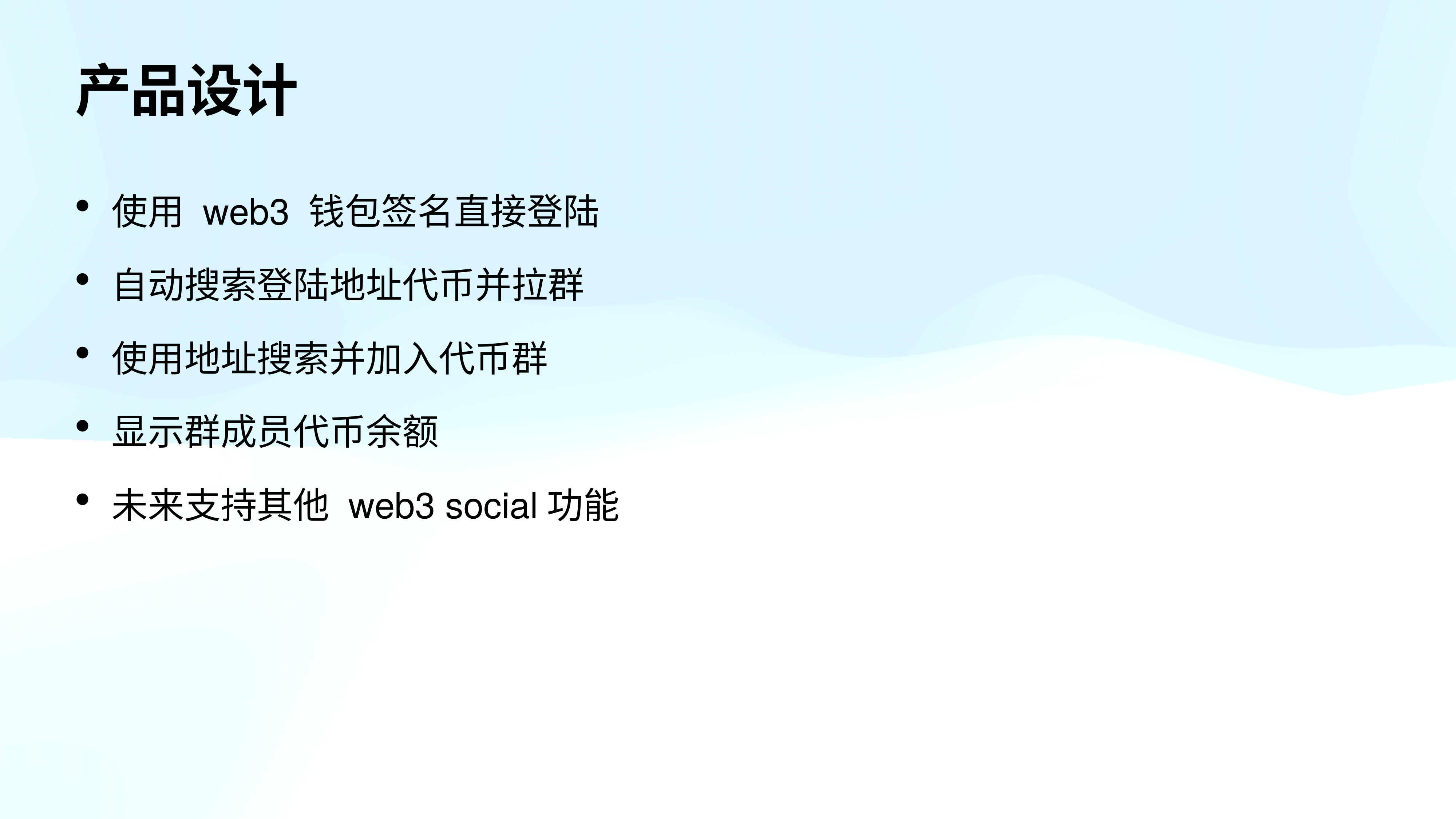

# 产品设计
使用 web3 钱包签名直接登陆
自动搜索登陆地址代币并拉群
使用地址搜索并加入代币群
显示群成员代币余额
未来支持其他 web3 social功能